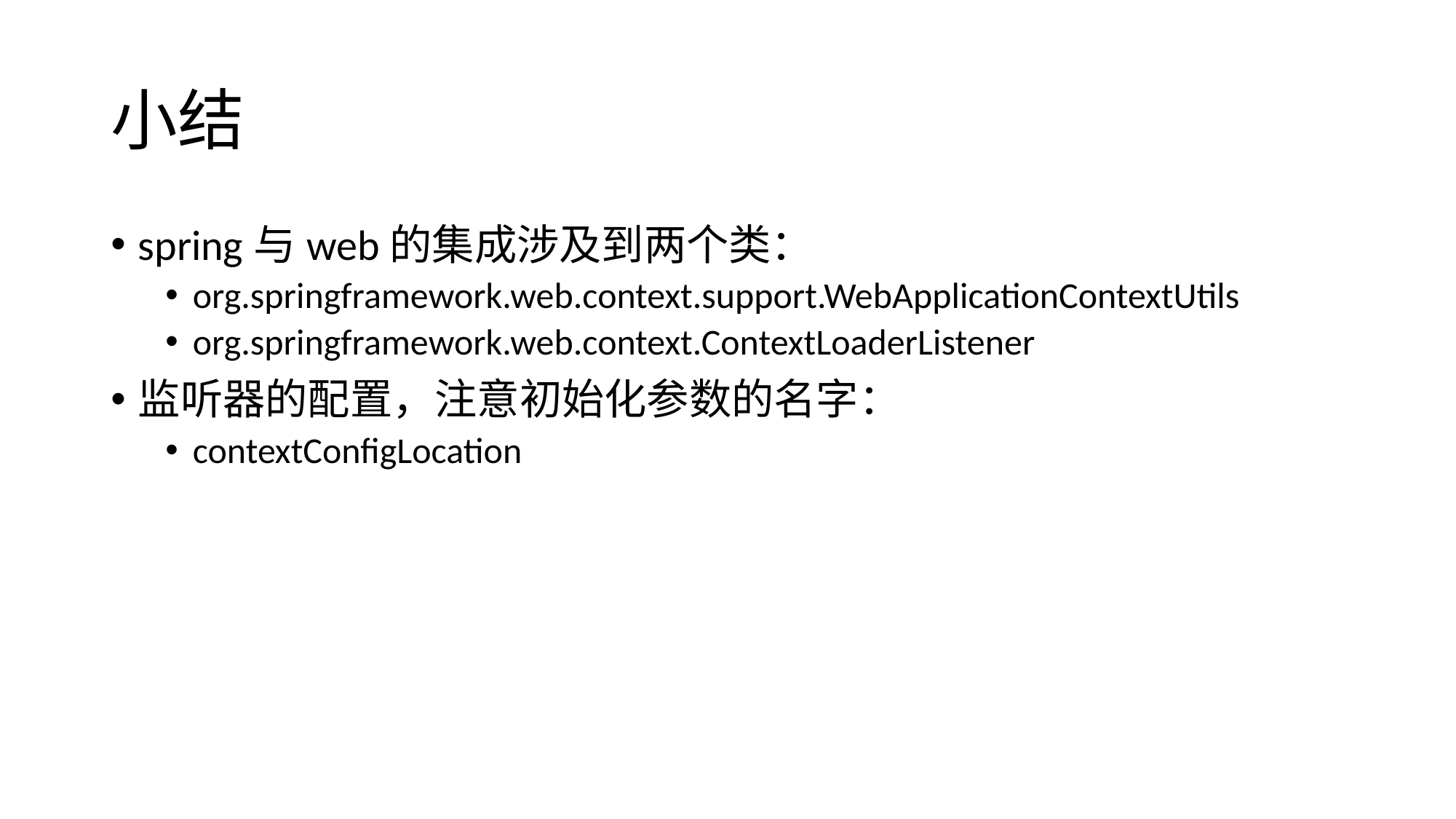

# 小结
spring与web的集成涉及到两个类：
org.springframework.web.context.support.WebApplicationContextUtils
org.springframework.web.context.ContextLoaderListener
监听器的配置，注意初始化参数的名字：
contextConfigLocation